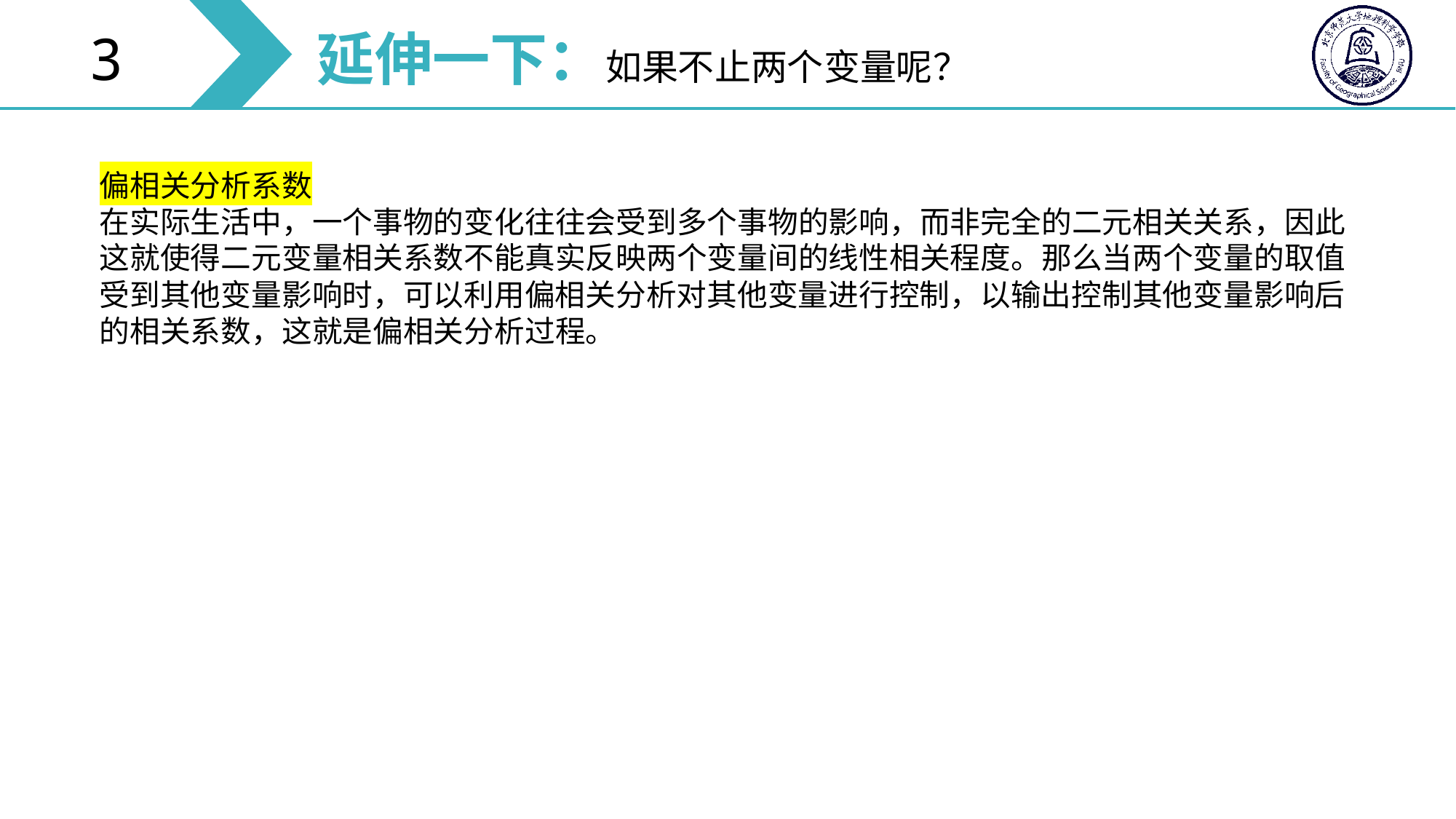

延伸一下：如果不止两个变量呢？
3
偏相关分析系数
在实际生活中，一个事物的变化往往会受到多个事物的影响，而非完全的二元相关关系，因此这就使得二元变量相关系数不能真实反映两个变量间的线性相关程度。那么当两个变量的取值受到其他变量影响时，可以利用偏相关分析对其他变量进行控制，以输出控制其他变量影响后的相关系数，这就是偏相关分析过程。